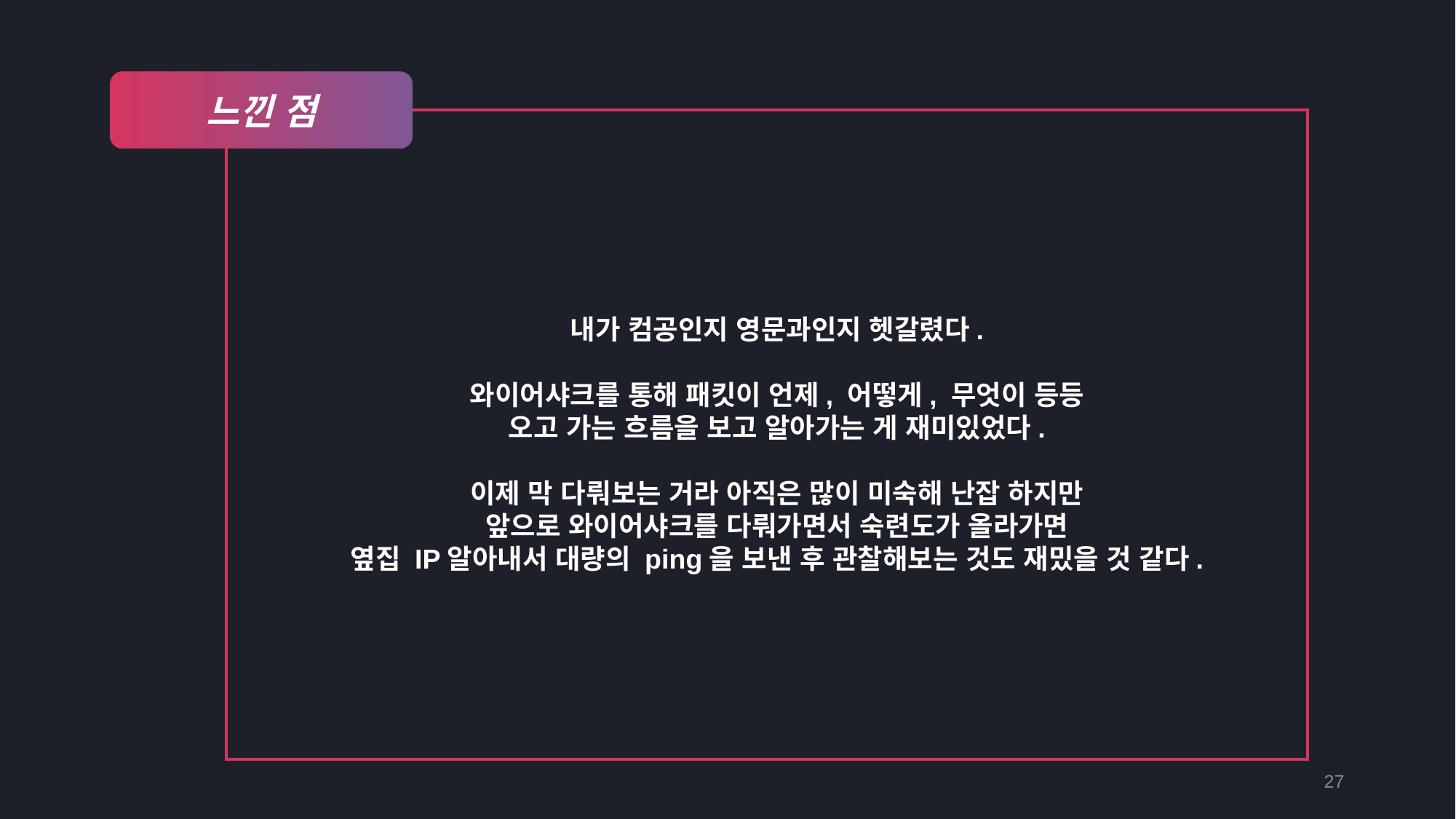

느낀 점

내가 컴공인지 영문과인지 헷갈렸다.

와이어샤크를 통해 패킷이 언제, 어떻게, 무엇이 등등
오고 가는 흐름을 보고 알아가는 게 재미있었다.

이제 막 다뤄보는 거라 아직은 많이 미숙해 난잡 하지만
앞으로 와이어샤크를 다뤄가면서 숙련도가 올라가면
옆집 IP알아내서 대량의 ping을 보낸 후 관찰해보는 것도 재밌을 것 같다.
27